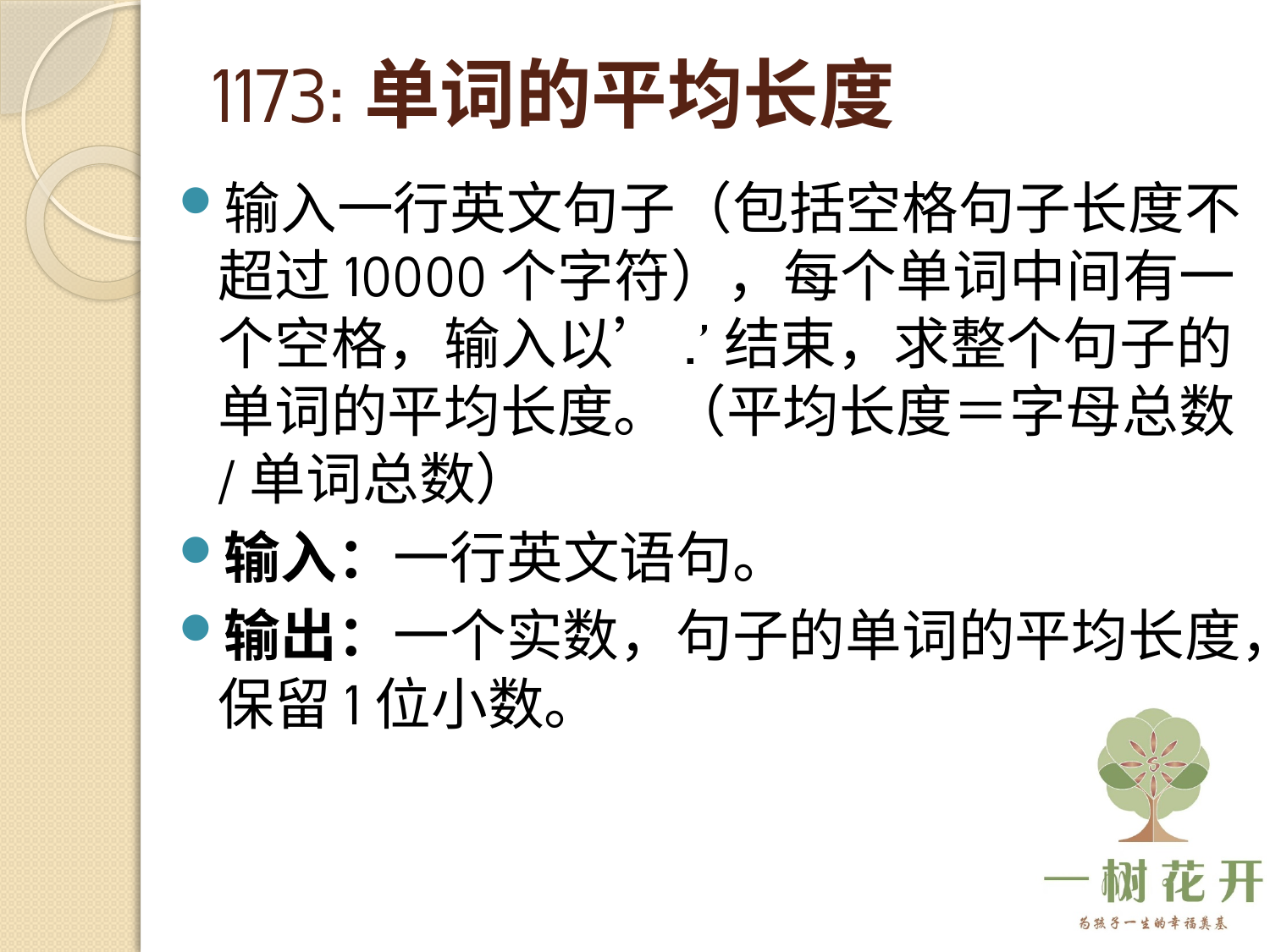

# 1173:单词的平均长度
输入一行英文句子（包括空格句子长度不超过10000个字符），每个单词中间有一个空格，输入以’.’结束，求整个句子的单词的平均长度。（平均长度＝字母总数/单词总数）
输入：一行英文语句。
输出：一个实数，句子的单词的平均长度，保留1位小数。